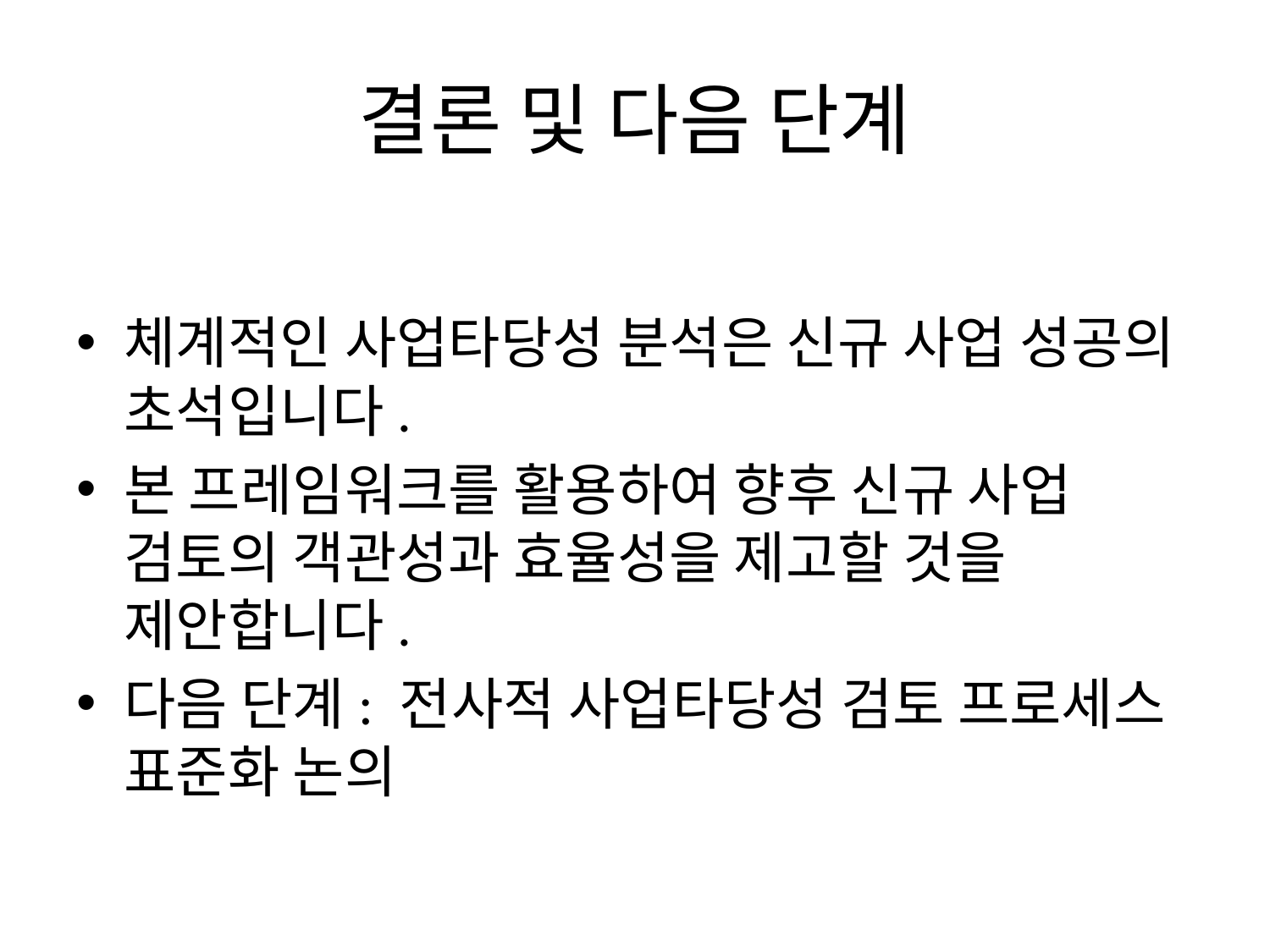

# 결론 및 다음 단계

체계적인 사업타당성 분석은 신규 사업 성공의 초석입니다.
본 프레임워크를 활용하여 향후 신규 사업 검토의 객관성과 효율성을 제고할 것을 제안합니다.
다음 단계: 전사적 사업타당성 검토 프로세스 표준화 논의